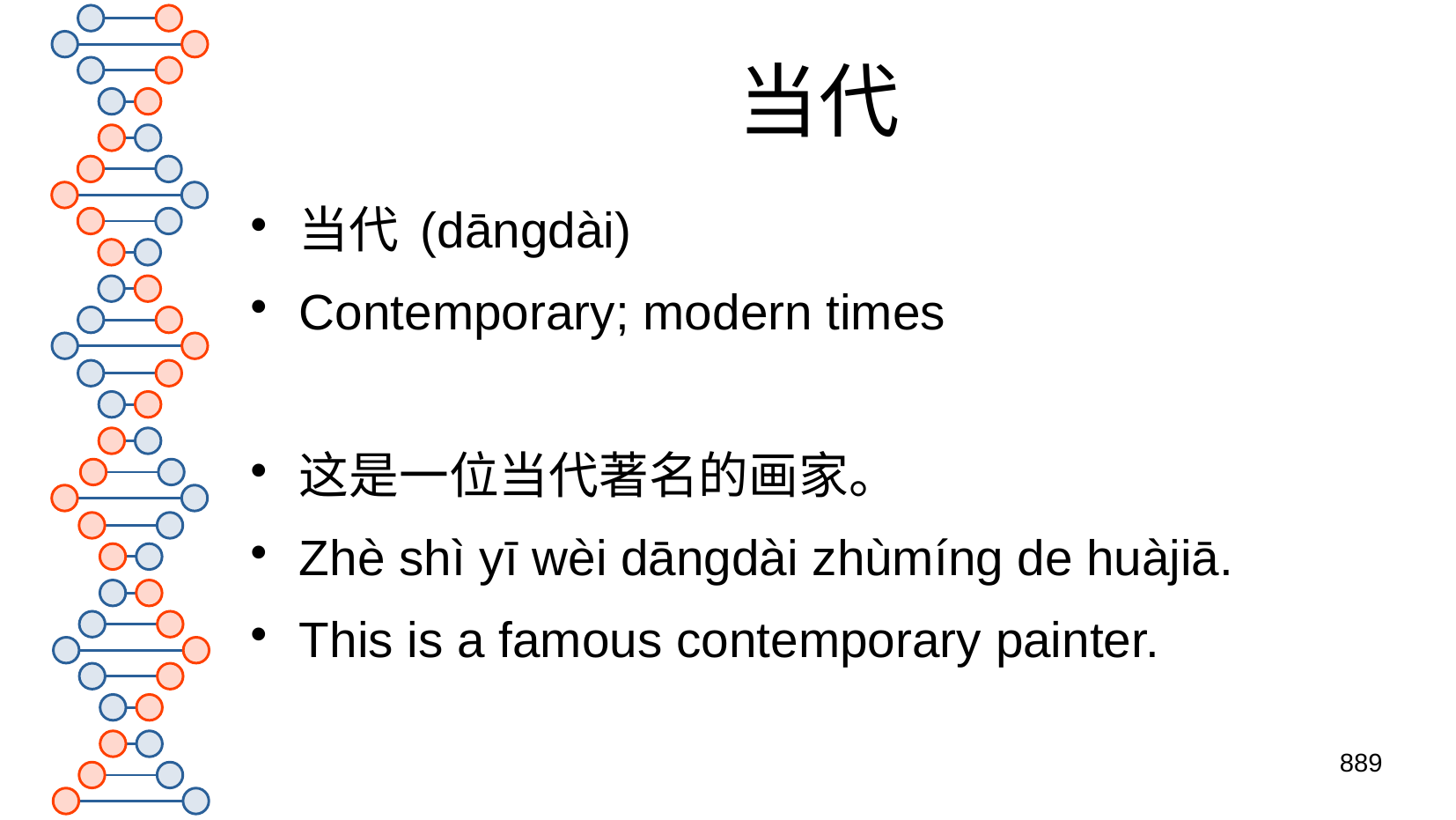

# 当代
当代 (dāngdài)
Contemporary; modern times

这是一位当代著名的画家。
Zhè shì yī wèi dāngdài zhùmíng de huàjiā.
This is a famous contemporary painter.

889